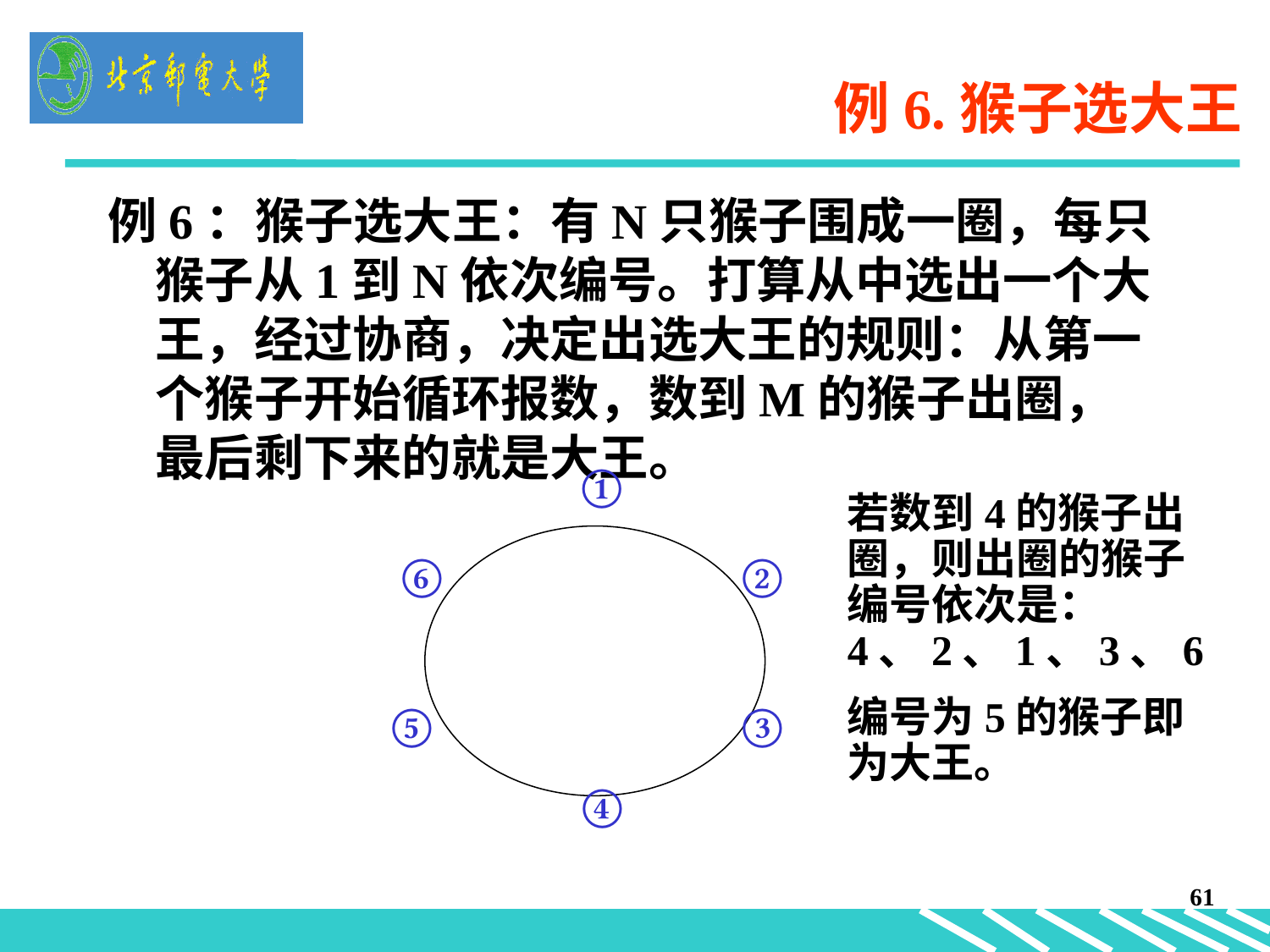

# 例6.猴子选大王
例6：猴子选大王：有N只猴子围成一圈，每只猴子从1到N依次编号。打算从中选出一个大王，经过协商，决定出选大王的规则：从第一个猴子开始循环报数，数到M的猴子出圈，最后剩下来的就是大王。
①
若数到4的猴子出圈，则出圈的猴子编号依次是：4、2、1、3、6
编号为5的猴子即为大王。

⑥
②
⑤
③
④
61